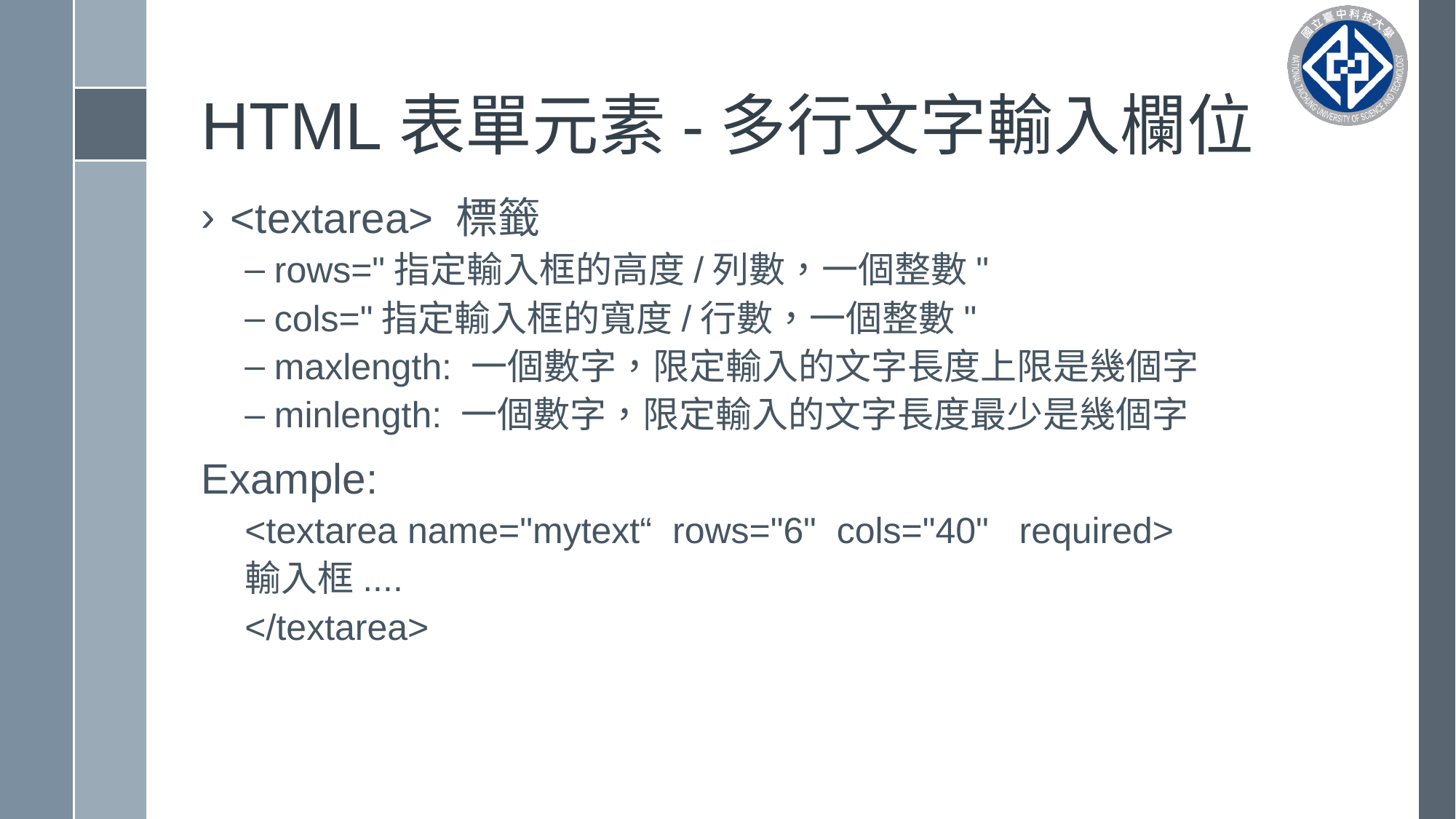

# HTML表單元素-多行文字輸入欄位
<textarea> 標籤
rows="指定輸入框的高度/列數，一個整數"
cols="指定輸入框的寬度/行數，一個整數"
maxlength: 一個數字，限定輸入的文字長度上限是幾個字
minlength: 一個數字，限定輸入的文字長度最少是幾個字
Example:
<textarea name="mytext“  rows="6"  cols="40"   required>
輸入框....
</textarea>